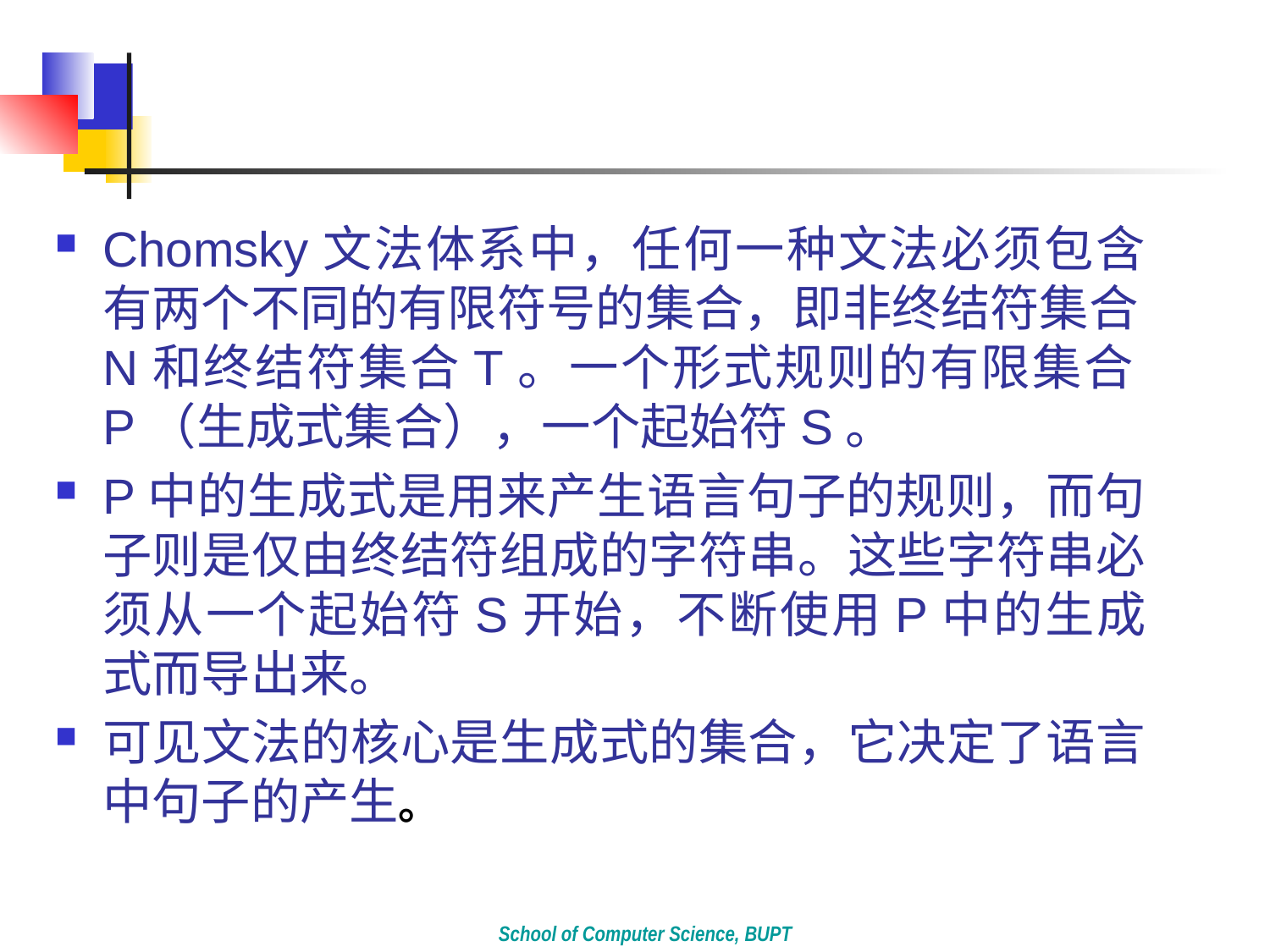

#
Chomsky文法体系中，任何一种文法必须包含有两个不同的有限符号的集合，即非终结符集合N和终结符集合T。一个形式规则的有限集合P（生成式集合），一个起始符S。
P中的生成式是用来产生语言句子的规则，而句子则是仅由终结符组成的字符串。这些字符串必须从一个起始符S开始，不断使用P中的生成式而导出来。
可见文法的核心是生成式的集合，它决定了语言中句子的产生。

School of Computer Science, BUPT
26